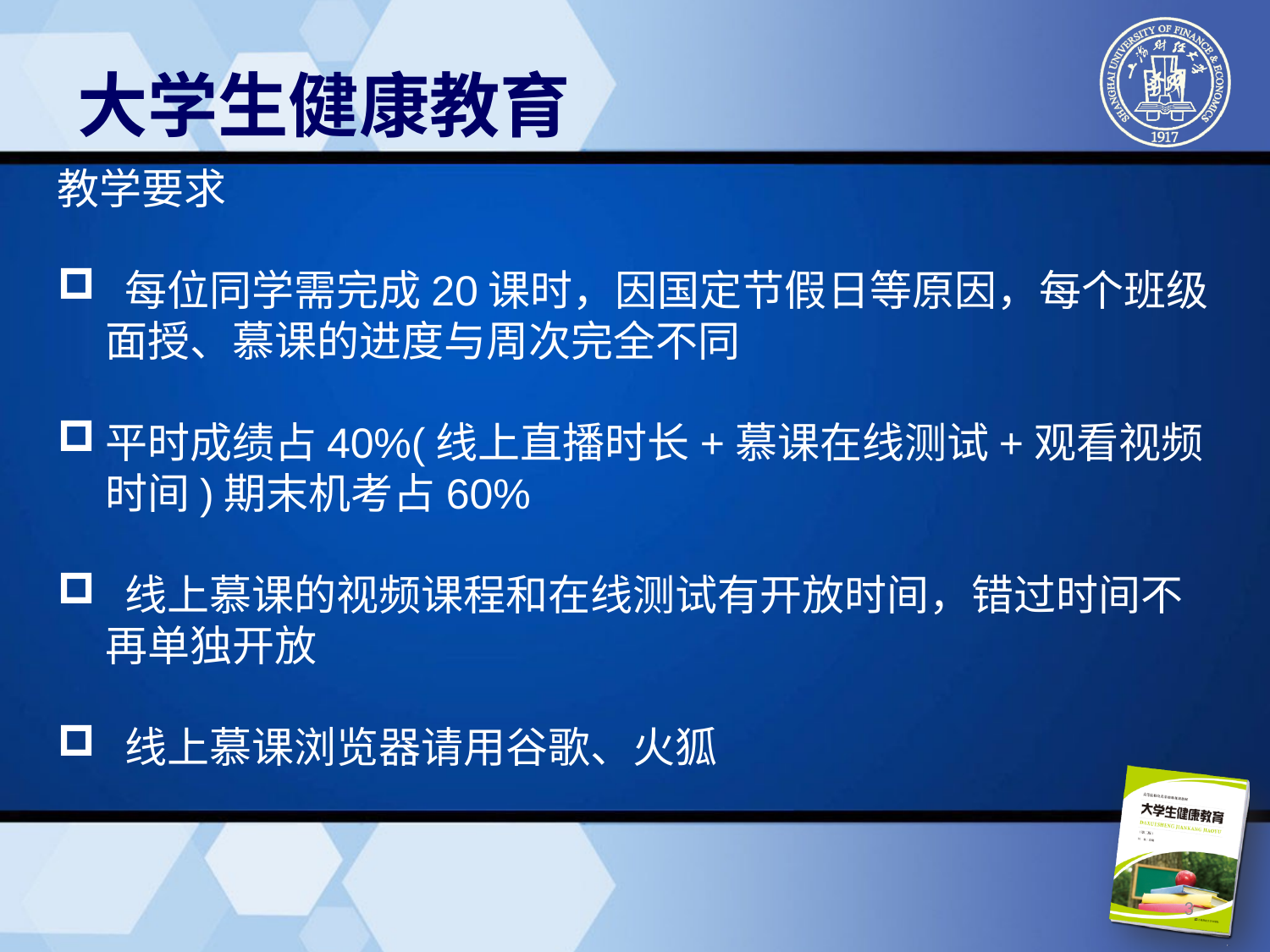

大学生健康教育
教学要求

 每位同学需完成20课时，因国定节假日等原因，每个班级面授、慕课的进度与周次完全不同

平时成绩占40%(线上直播时长+慕课在线测试+观看视频时间)期末机考占60%

 线上慕课的视频课程和在线测试有开放时间，错过时间不再单独开放

 线上慕课浏览器请用谷歌、火狐

3